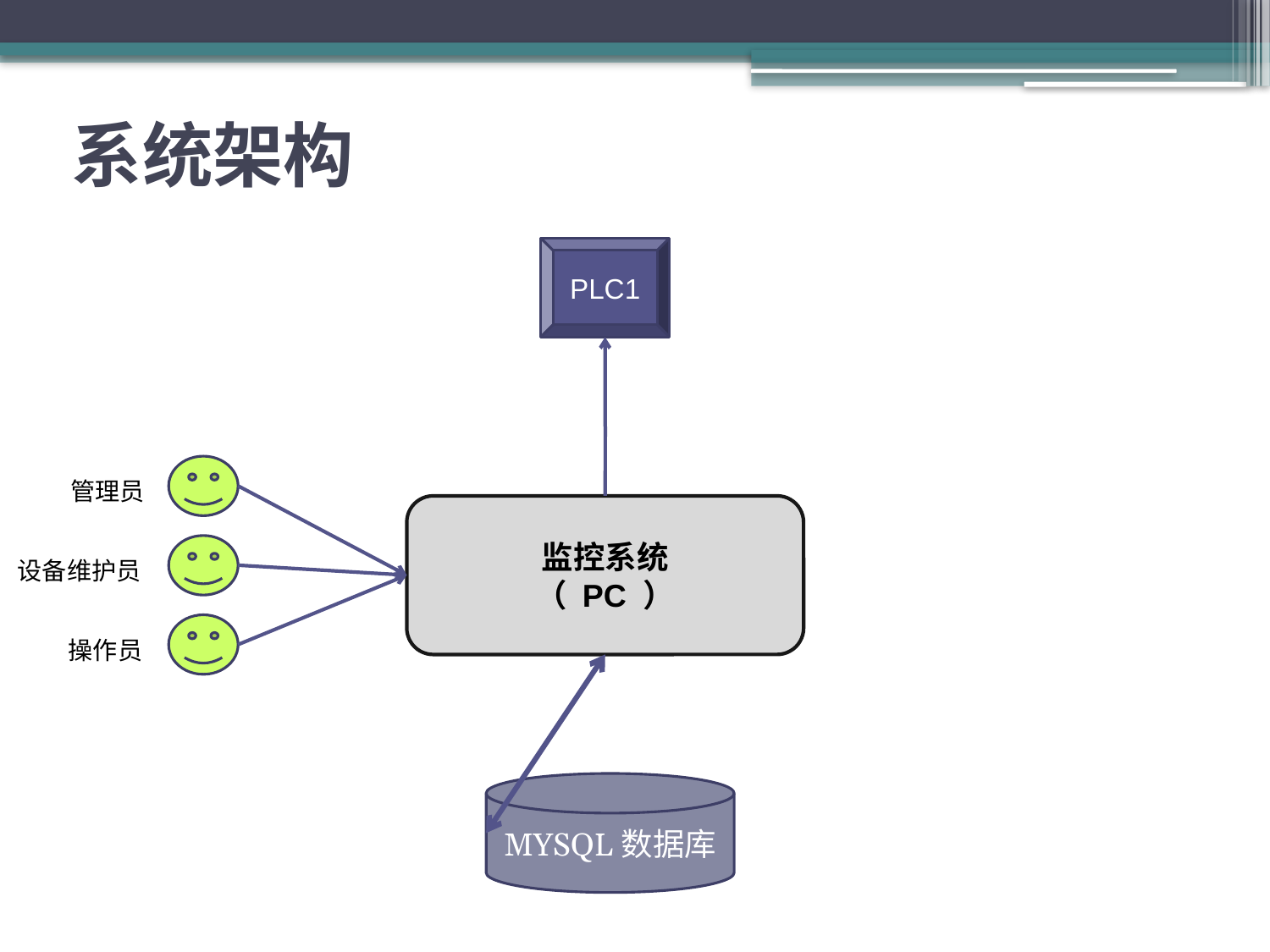

# 系统架构
PLC1

  管理员
监控系统
（ PC ）

设备维护员

   操作员
MYSQL数据库